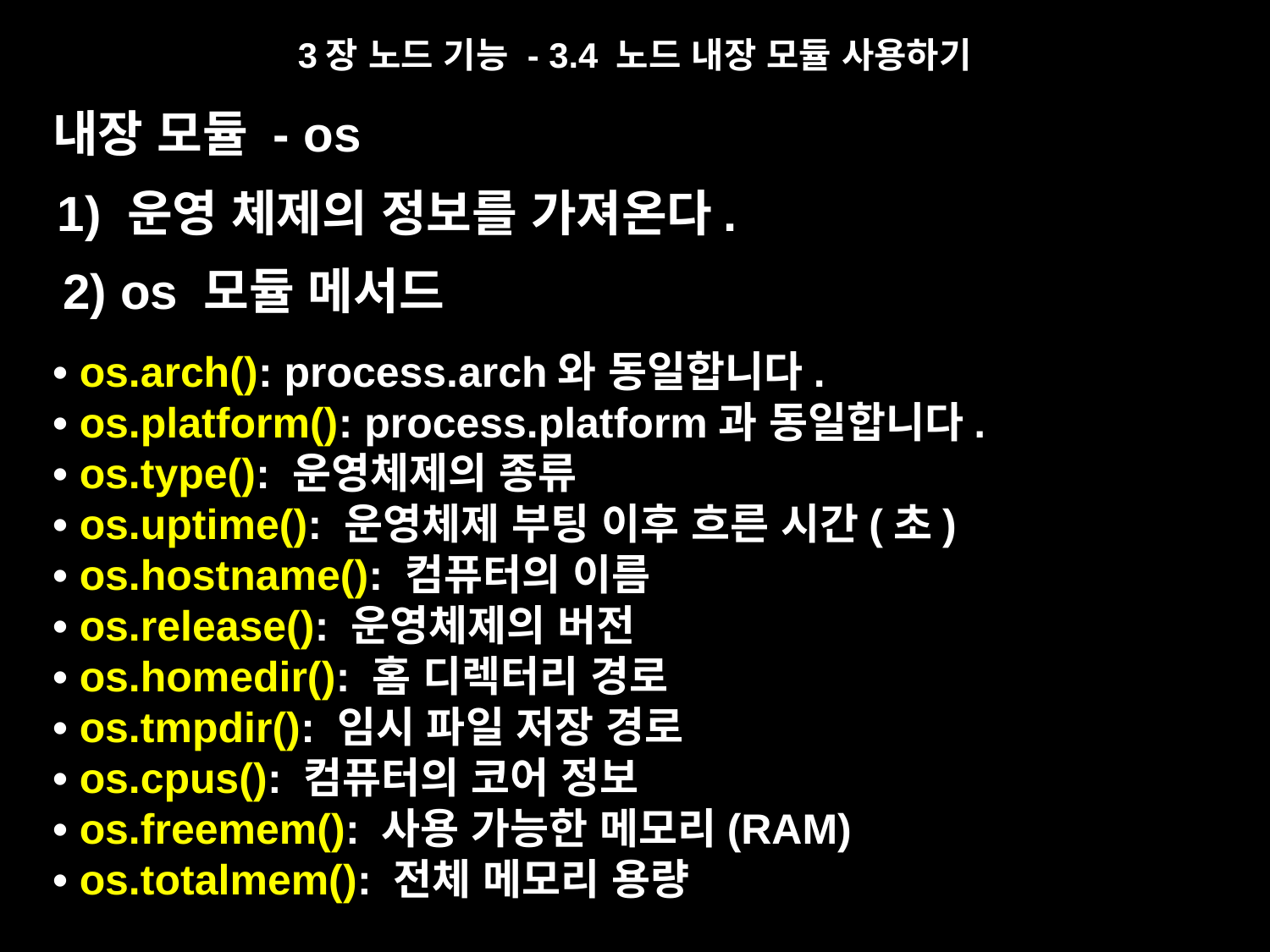

3장 노드 기능 - 3.4 노드 내장 모듈 사용하기
내장 모듈 - os
1) 운영 체제의 정보를 가져온다.
2) os 모듈 메서드
• os.arch(): process.arch와 동일합니다.
• os.platform(): process.platform과 동일합니다.
• os.type(): 운영체제의 종류
• os.uptime(): 운영체제 부팅 이후 흐른 시간(초)
• os.hostname(): 컴퓨터의 이름
• os.release(): 운영체제의 버전
• os.homedir(): 홈 디렉터리 경로
• os.tmpdir(): 임시 파일 저장 경로
• os.cpus(): 컴퓨터의 코어 정보
• os.freemem(): 사용 가능한 메모리(RAM)
• os.totalmem(): 전체 메모리 용량